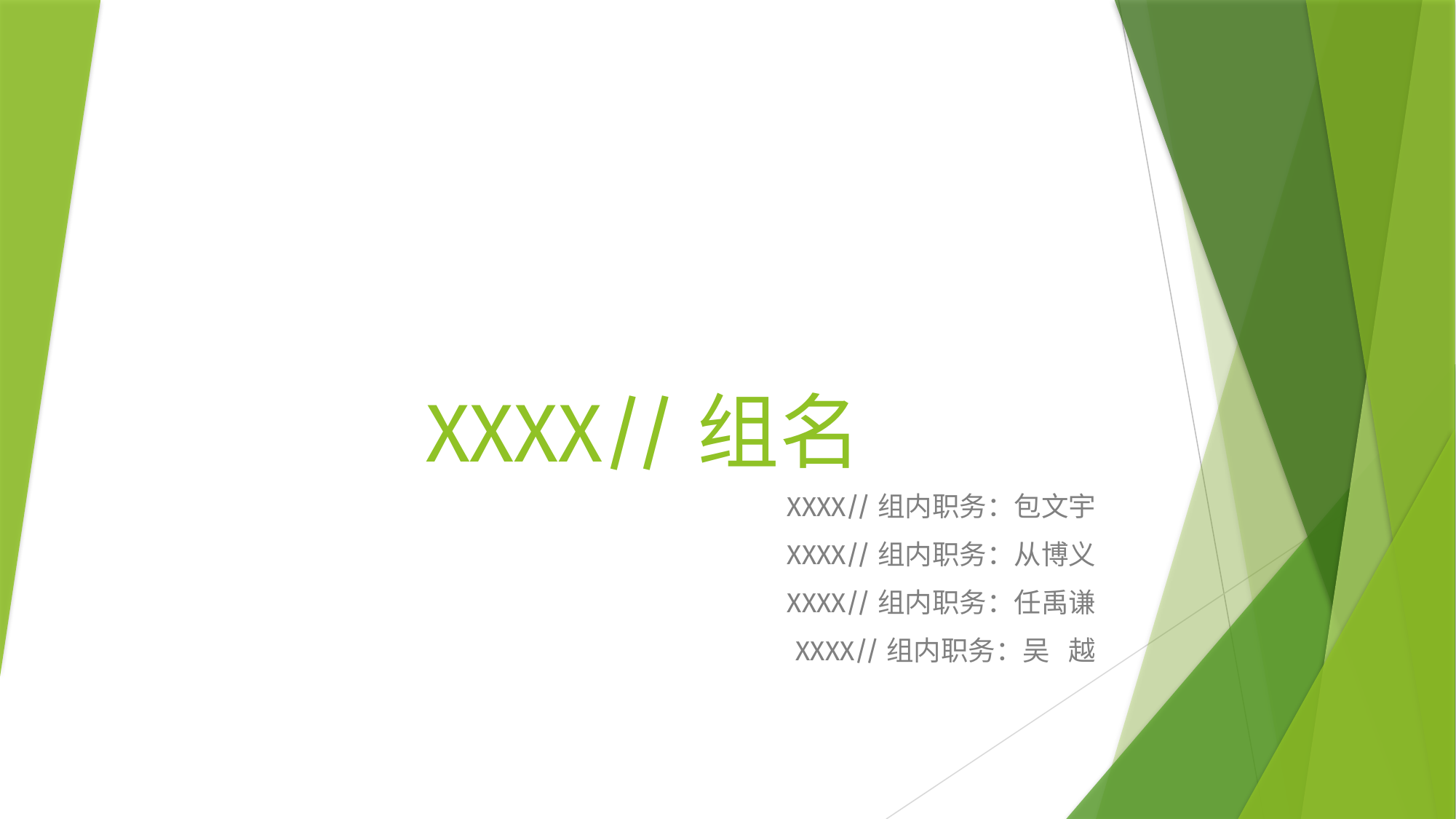

# XXXX//组名
  XXXX//组内职务：包文宇
XXXX//组内职务：从博义
XXXX//组内职务：任禹谦
XXXX//组内职务：吴   越